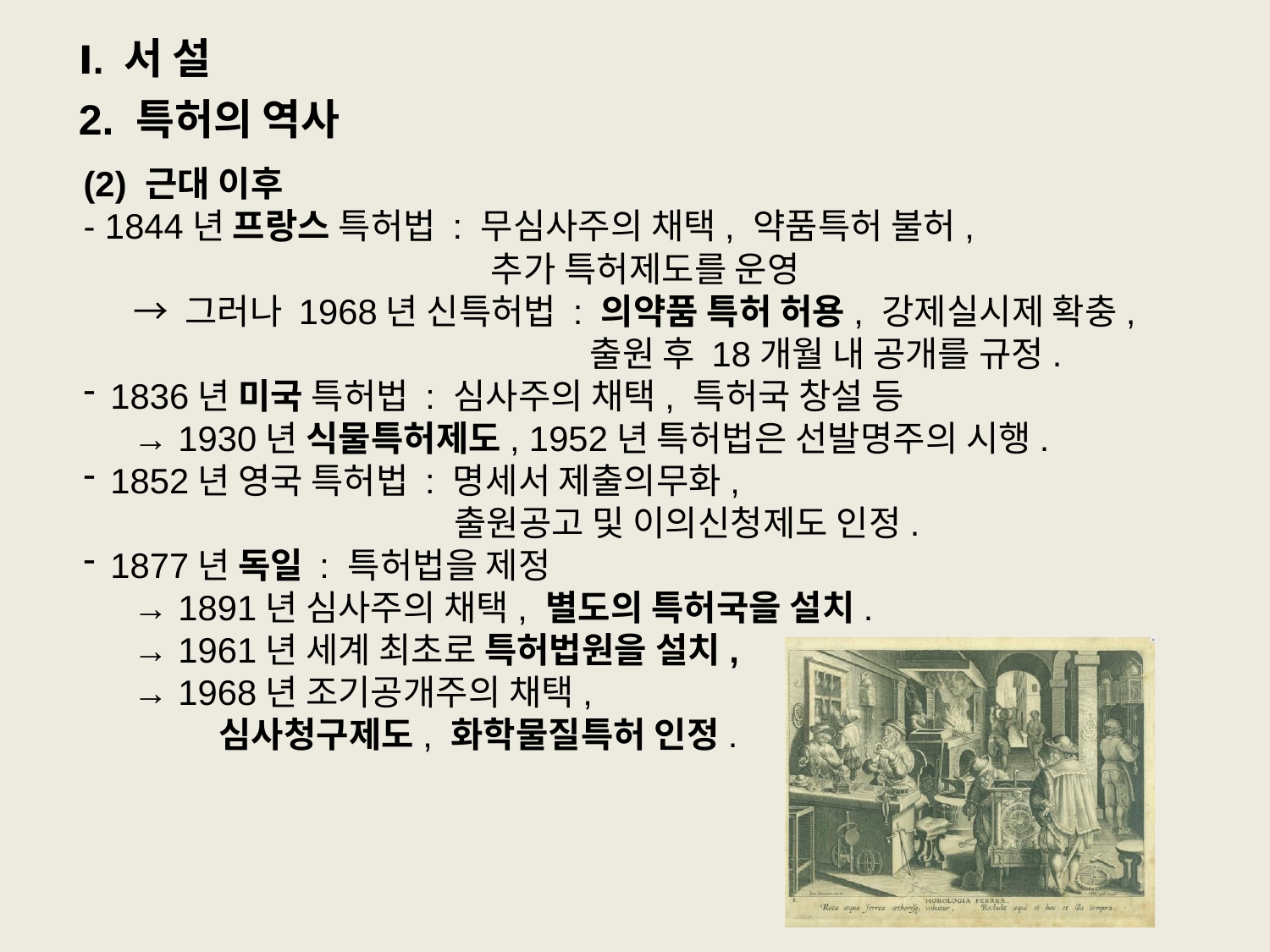

# Ⅰ. 서 설
2. 특허의 역사
(2) 근대 이후
- 1844년 프랑스 특허법 : 무심사주의 채택, 약품특허 불허,
추가 특허제도를 운영
→ 그러나 1968년 신특허법 : 의약품 특허 허용, 강제실시제 확충,
출원 후 18개월 내 공개를 규정.
1836년 미국 특허법 : 심사주의 채택, 특허국 창설 등
→ 1930년 식물특허제도, 1952년 특허법은 선발명주의 시행.
1852년 영국 특허법 : 명세서 제출의무화,
출원공고 및 이의신청제도 인정.
1877년 독일 : 특허법을 제정
→ 1891년 심사주의 채택, 별도의 특허국을 설치.
→ 1961년 세계 최초로 특허법원을 설치,
→ 1968년 조기공개주의 채택,
심사청구제도, 화학물질특허 인정.